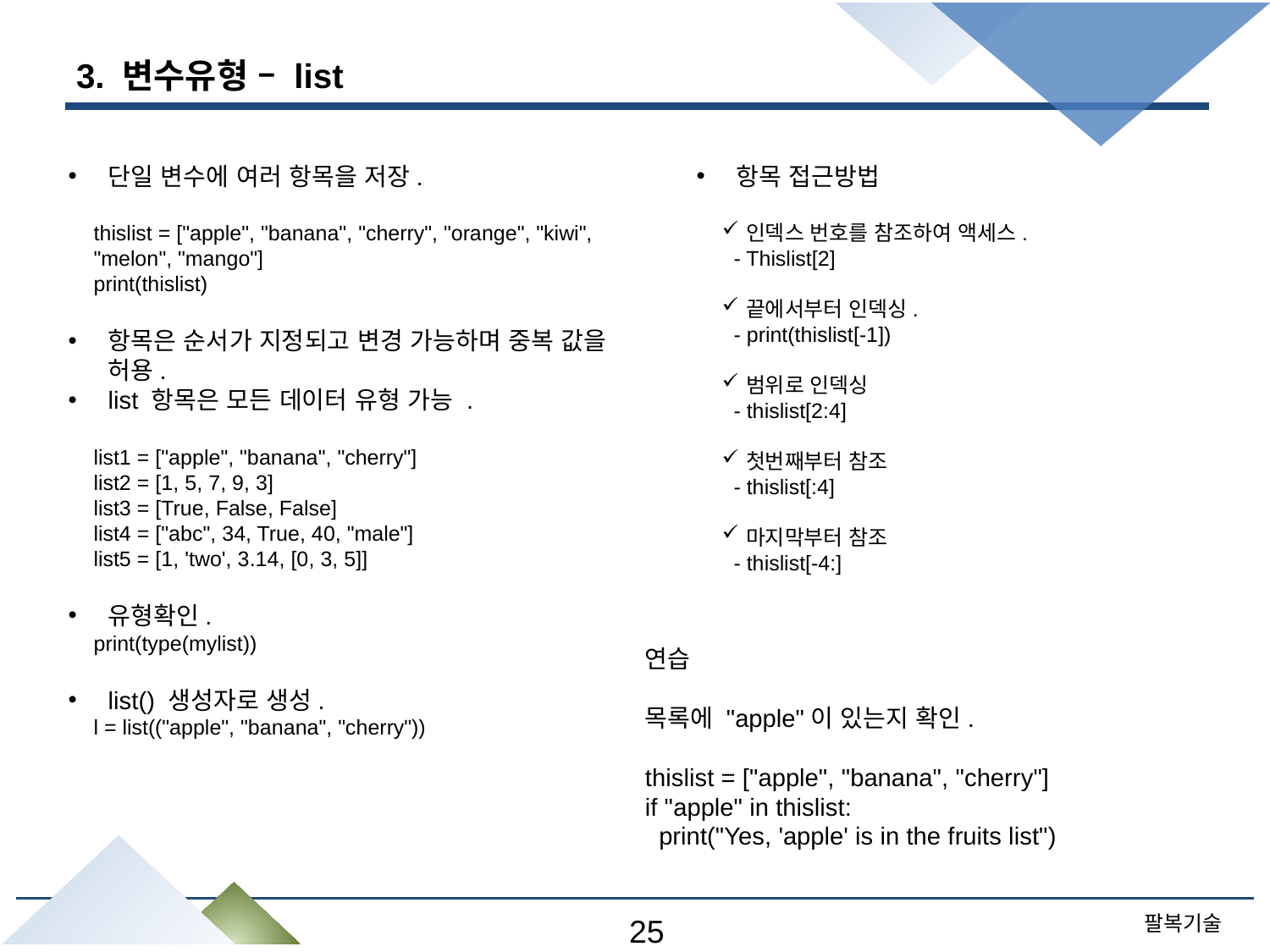

# 3. 변수유형 – list
단일 변수에 여러 항목을 저장.

thislist = ["apple", "banana", "cherry", "orange", "kiwi", "melon", "mango"]
print(thislist)

항목은 순서가 지정되고 변경 가능하며 중복 값을 허용.
list 항목은 모든 데이터 유형 가능 .

list1 = ["apple", "banana", "cherry"]
list2 = [1, 5, 7, 9, 3]
list3 = [True, False, False]
list4 = ["abc", 34, True, 40, "male"]
list5 = [1, 'two', 3.14, [0, 3, 5]]

유형확인.
print(type(mylist))

list() 생성자로 생성.
l = list(("apple", "banana", "cherry"))
항목 접근방법

인덱스 번호를 참조하여 액세스.
  - Thislist[2]

끝에서부터 인덱싱.
  - print(thislist[-1])

범위로 인덱싱
  - thislist[2:4]

첫번째부터 참조
  - thislist[:4]

마지막부터 참조
  - thislist[-4:]

연습

목록에 "apple"이 있는지 확인.

thislist = ["apple", "banana", "cherry"]
if "apple" in thislist:
  print("Yes, 'apple' is in the fruits list")
25